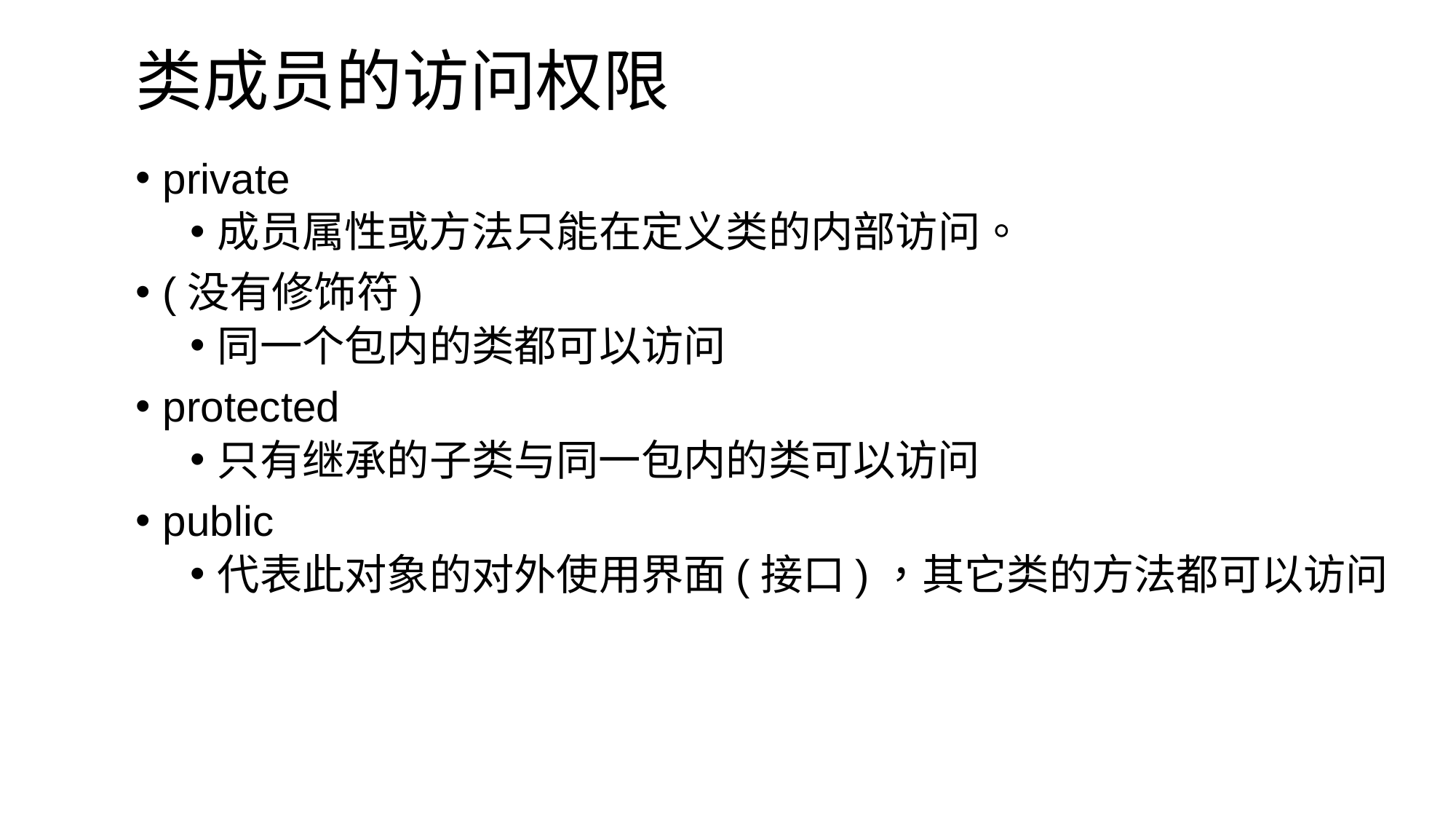

# 类成员的访问权限
private
成员属性或方法只能在定义类的内部访问。
(没有修饰符)
同一个包内的类都可以访问
protected
只有继承的子类与同一包内的类可以访问
public
代表此对象的对外使用界面(接口)，其它类的方法都可以访问